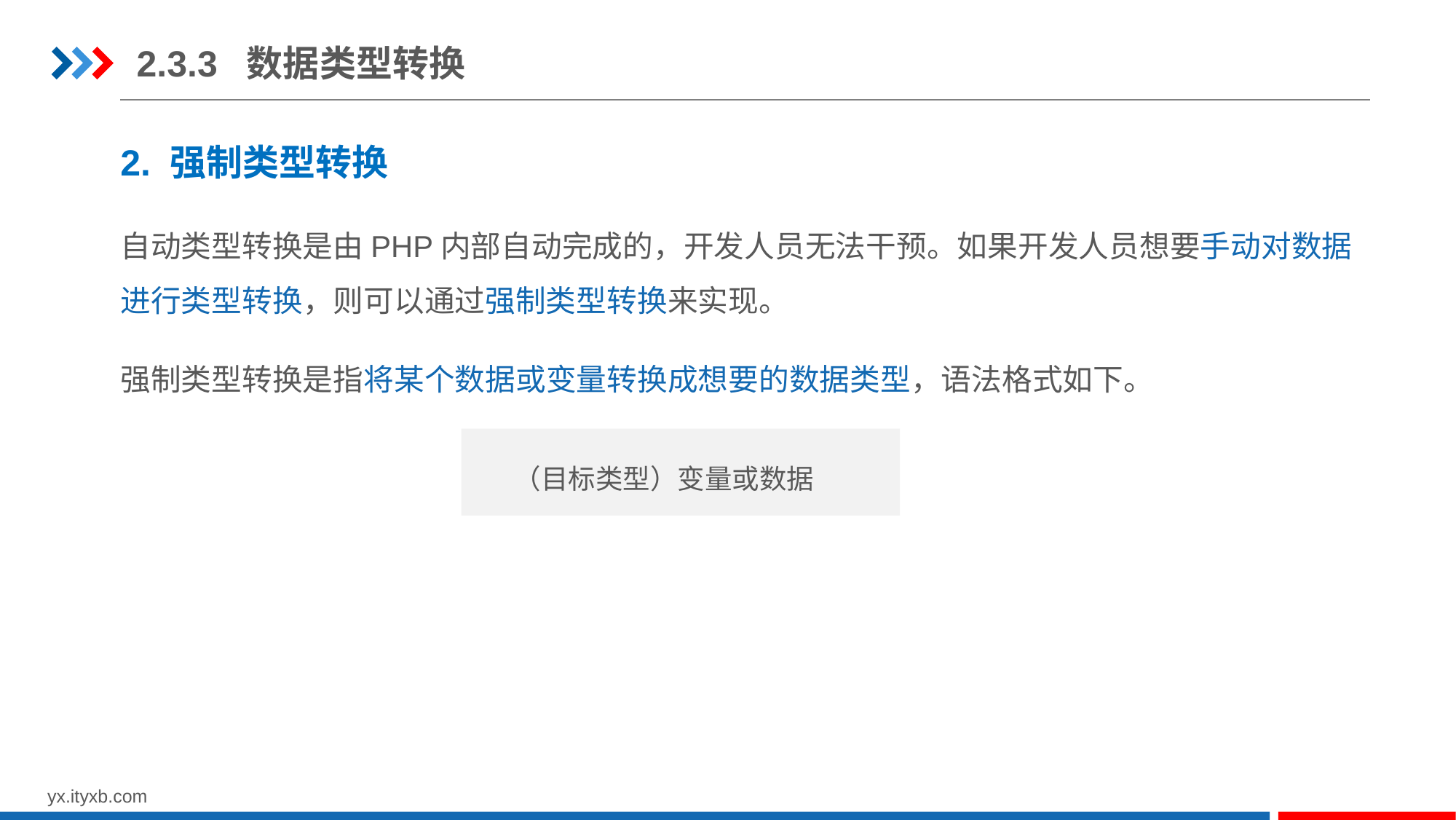

2.3.3  数据类型转换
2. 强制类型转换
自动类型转换是由PHP内部自动完成的，开发人员无法干预。如果开发人员想要手动对数据进行类型转换，则可以通过强制类型转换来实现。

强制类型转换是指将某个数据或变量转换成想要的数据类型，语法格式如下。

（目标类型）变量或数据